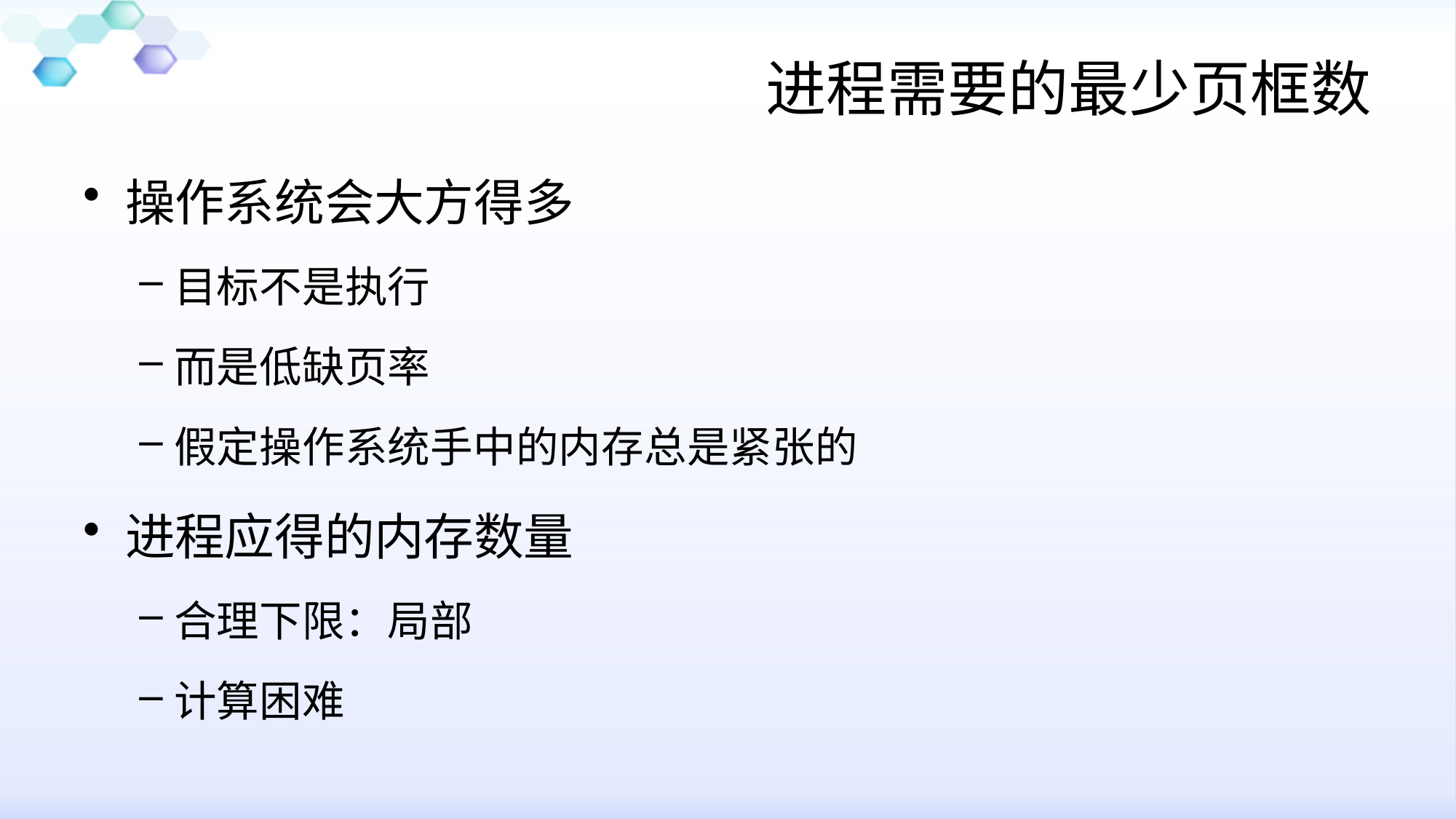

# 进程需要的最少页框数
操作系统会大方得多
目标不是执行
而是低缺页率
假定操作系统手中的内存总是紧张的
进程应得的内存数量
合理下限：局部
计算困难